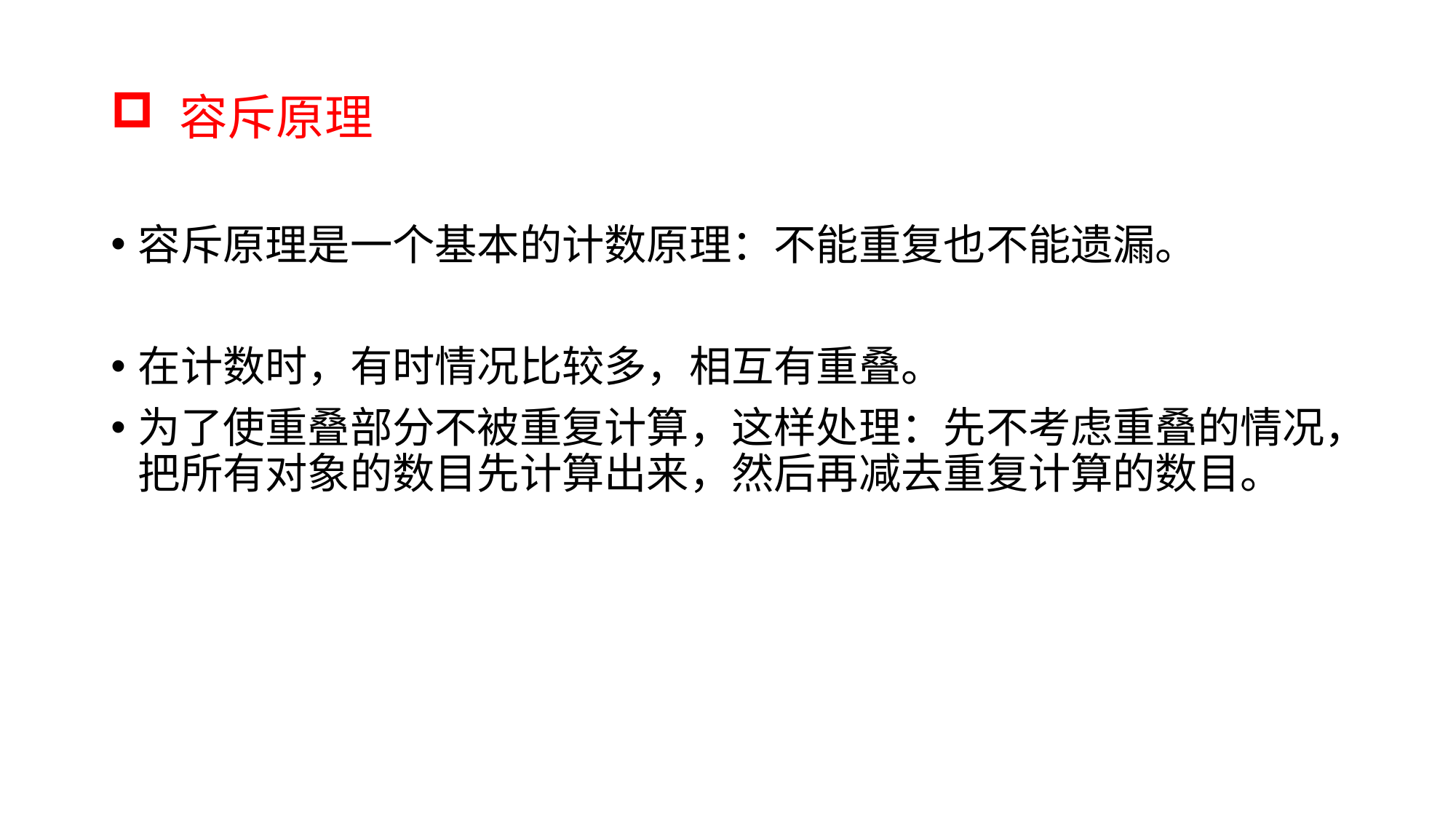

# 容斥原理
容斥原理是一个基本的计数原理：不能重复也不能遗漏。

在计数时，有时情况比较多，相互有重叠。
为了使重叠部分不被重复计算，这样处理：先不考虑重叠的情况，把所有对象的数目先计算出来，然后再减去重复计算的数目。